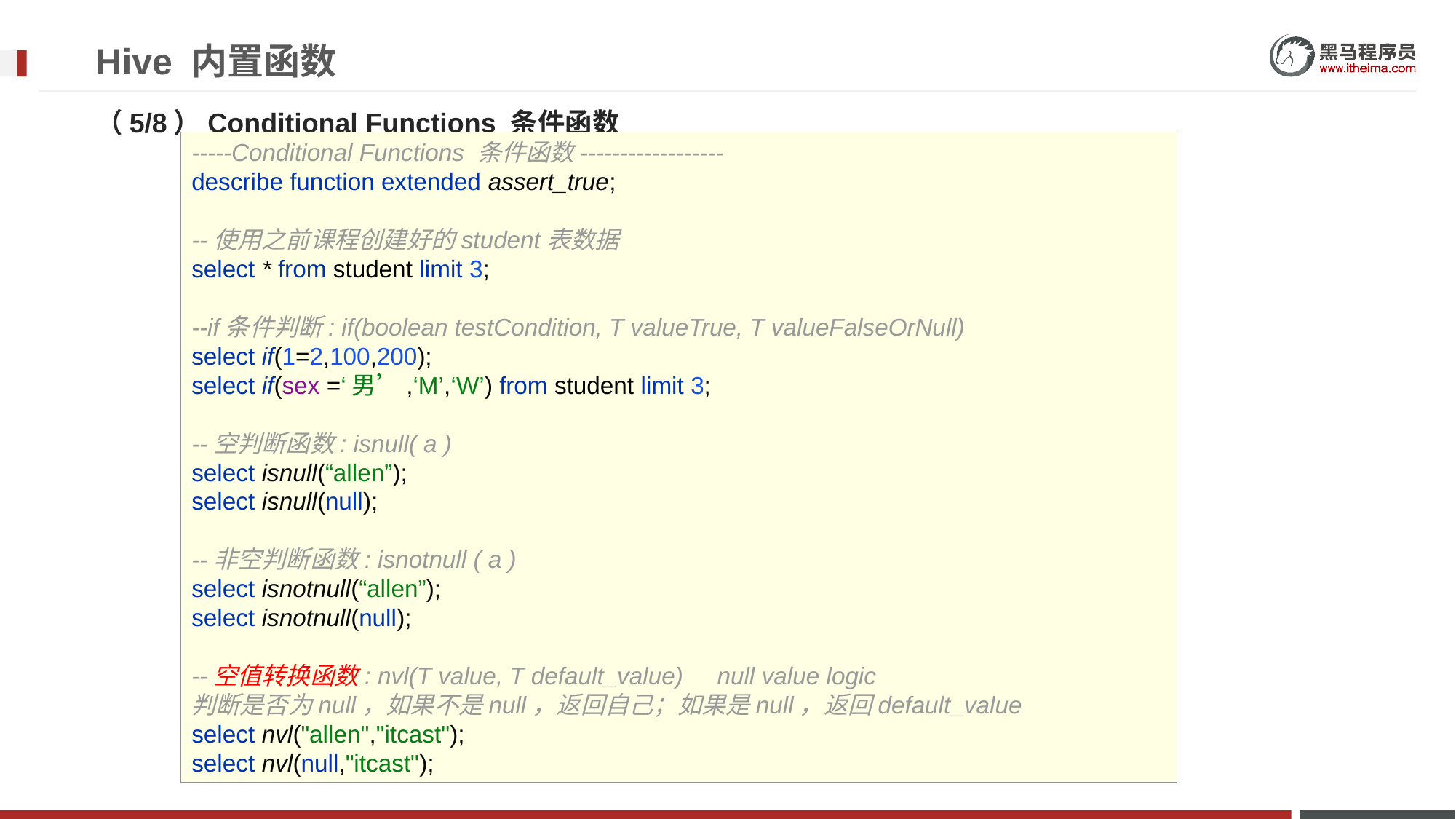

# Hive 内置函数
（5/8）Conditional Functions 条件函数
-----Conditional Functions 条件函数------------------
describe function extended assert_true;
--使用之前课程创建好的student表数据
select * from student limit 3;
--if条件判断: if(boolean testCondition, T valueTrue, T valueFalseOrNull)
select if(1=2,100,200);
select if(sex =‘男’,‘M’,‘W’) from student limit 3;
--空判断函数: isnull( a )
select isnull(“allen”);
select isnull(null);
--非空判断函数: isnotnull ( a )
select isnotnull(“allen”);
select isnotnull(null);
--空值转换函数: nvl(T value, T default_value)     null value logic
判断是否为null，如果不是null，返回自己；如果是null，返回default_value
select nvl("allen","itcast");
select nvl(null,"itcast");